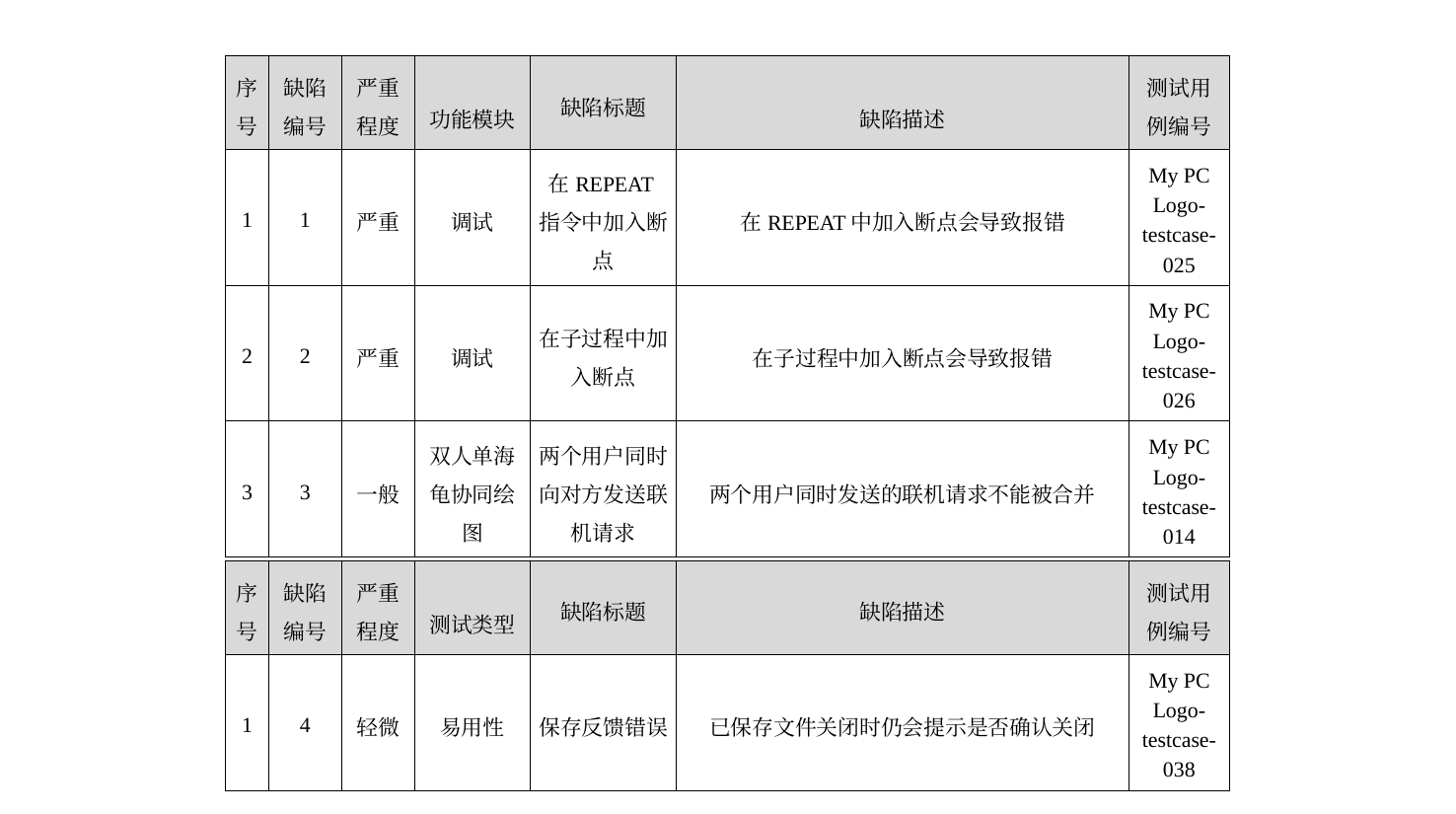

| 序 号 | 缺陷 编号 | 严重程度 | 功能模块 | 缺陷标题 | 缺陷描述 | 测试用例编号 |
| --- | --- | --- | --- | --- | --- | --- |
| 1 | 1 | 严重 | 调试 | 在REPEAT指令中加入断点 | 在REPEAT中加入断点会导致报错 | My PC Logo-testcase-025 |
| 2 | 2 | 严重 | 调试 | 在子过程中加入断点 | 在子过程中加入断点会导致报错 | My PC Logo-testcase-026 |
| 3 | 3 | 一般 | 双人单海龟协同绘图 | 两个用户同时向对方发送联机请求 | 两个用户同时发送的联机请求不能被合并 | My PC Logo-testcase-014 |
| 序 号 | 缺陷 编号 | 严重程度 | 测试类型 | 缺陷标题 | 缺陷描述 | 测试用例编号 |
| --- | --- | --- | --- | --- | --- | --- |
| 1 | 4 | 轻微 | 易用性 | 保存反馈错误 | 已保存文件关闭时仍会提示是否确认关闭 | My PC Logo-testcase-038 |